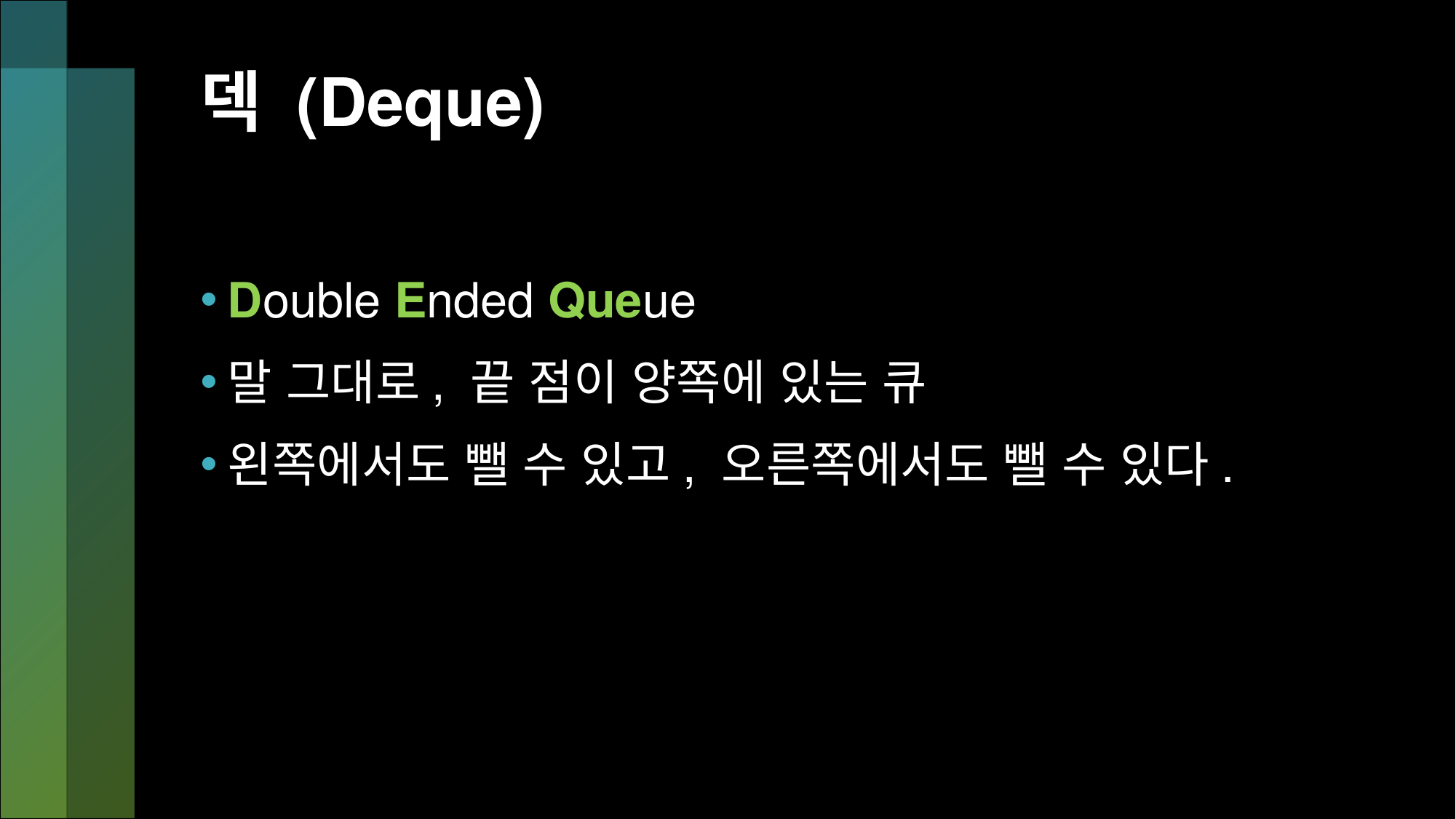

# 덱 (Deque)
Double Ended Queue
말 그대로, 끝 점이 양쪽에 있는 큐
왼쪽에서도 뺄 수 있고, 오른쪽에서도 뺄 수 있다.